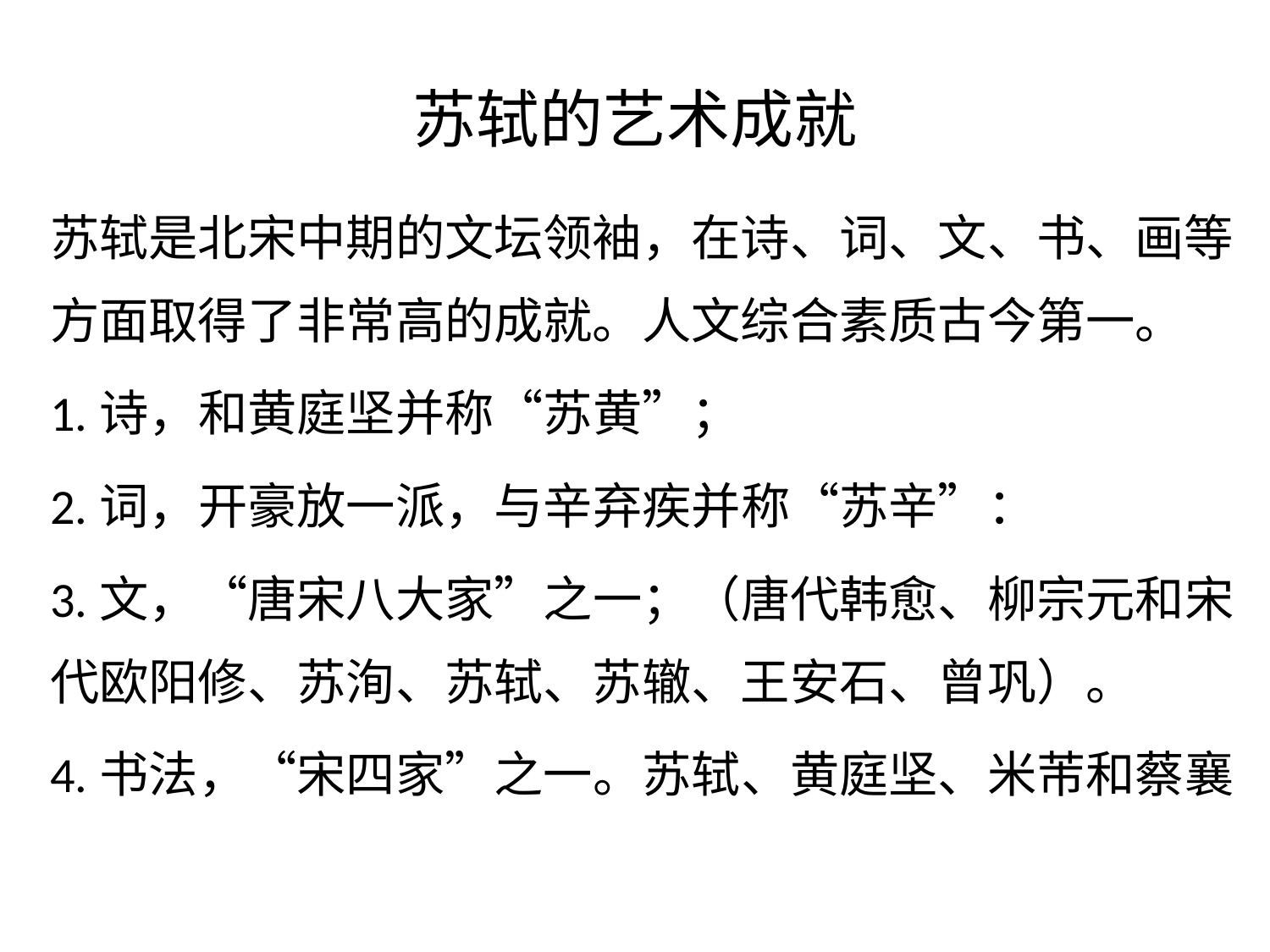

# 苏轼的艺术成就
苏轼是北宋中期的文坛领袖，在诗、词、文、书、画等方面取得了非常高的成就。人文综合素质古今第一。
1.诗，和黄庭坚并称“苏黄”；
2.词，开豪放一派，与辛弃疾并称“苏辛”：
3.文，“唐宋八大家”之一；（唐代韩愈、柳宗元和宋代欧阳修、苏洵、苏轼、苏辙、王安石、曾巩）。
4.书法，“宋四家”之一。苏轼、黄庭坚、米芾和蔡襄